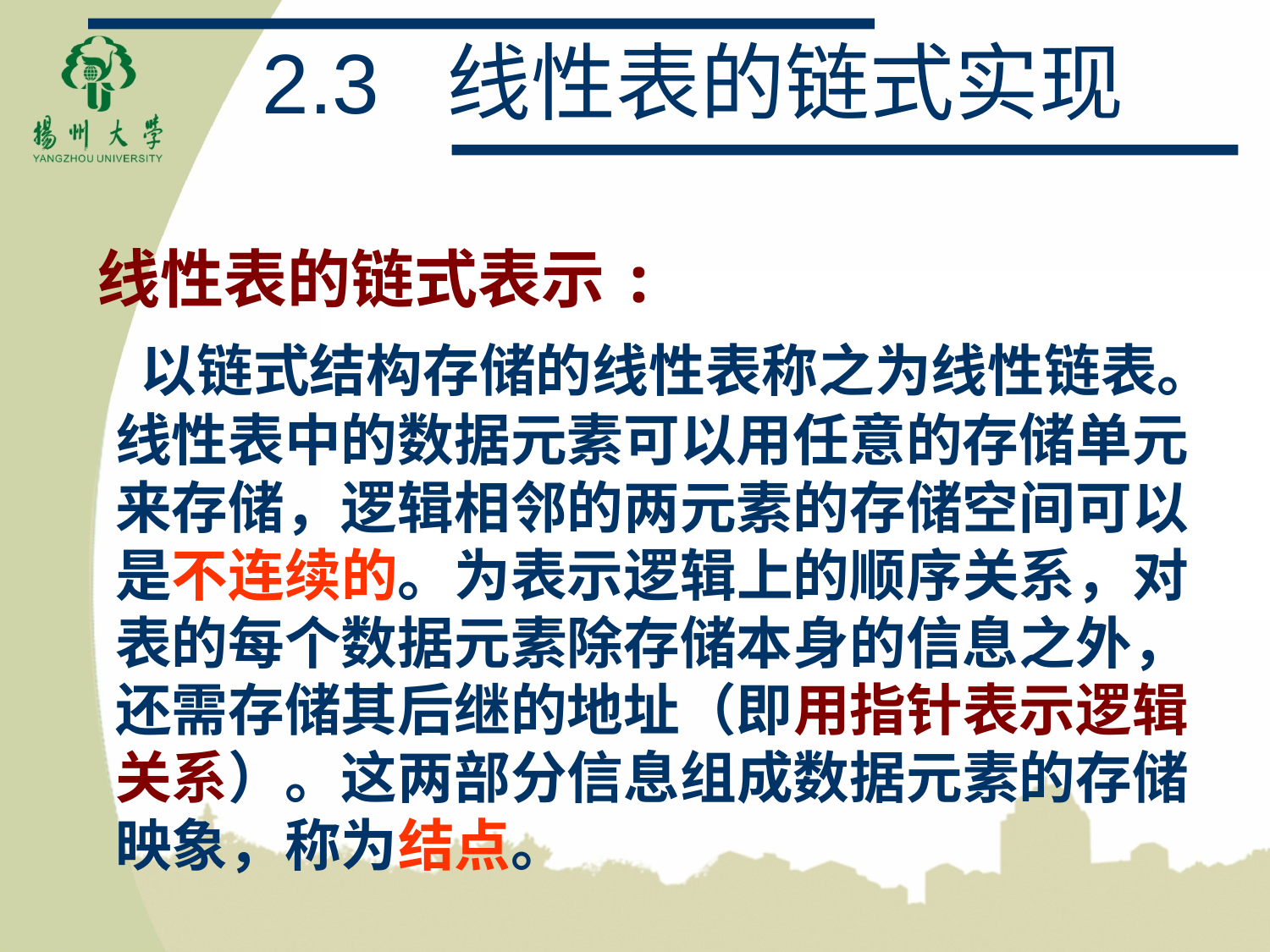

# 2.3  线性表的链式实现
 线性表的链式表示:
    以链式结构存储的线性表称之为线性链表。线性表中的数据元素可以用任意的存储单元来存储，逻辑相邻的两元素的存储空间可以是不连续的。为表示逻辑上的顺序关系，对表的每个数据元素除存储本身的信息之外，还需存储其后继的地址（即用指针表示逻辑关系）。这两部分信息组成数据元素的存储映象，称为结点。